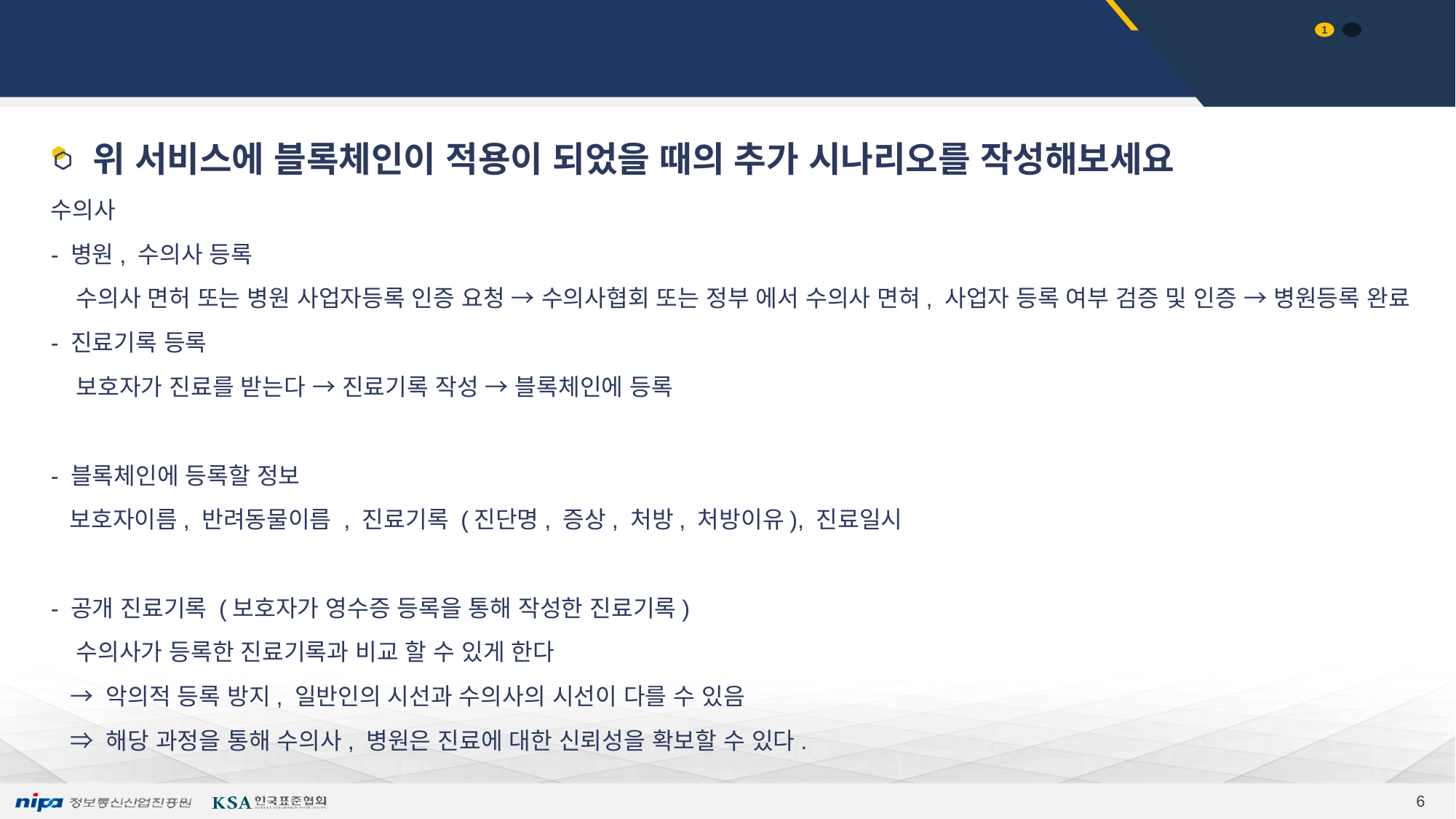

# 시나리오 작성하기

위 서비스에 블록체인이 적용이 되었을 때의 추가 시나리오를 작성해보세요
수의사
- 병원, 수의사 등록
   수의사 면허 또는 병원 사업자등록 인증 요청 → 수의사협회 또는 정부 에서 수의사 면혀, 사업자 등록 여부 검증 및 인증 → 병원등록 완료
- 진료기록 등록
   보호자가 진료를 받는다 → 진료기록 작성 → 블록체인에 등록

- 블록체인에 등록할 정보
  보호자이름, 반려동물이름 , 진료기록 (진단명, 증상, 처방, 처방이유), 진료일시

- 공개 진료기록 (보호자가 영수증 등록을 통해 작성한 진료기록)
   수의사가 등록한 진료기록과 비교 할 수 있게 한다
   → 악의적 등록 방지, 일반인의 시선과 수의사의 시선이 다를 수 있음
   ⇒ 해당 과정을 통해 수의사, 병원은 진료에 대한 신뢰성을 확보할 수 있다.